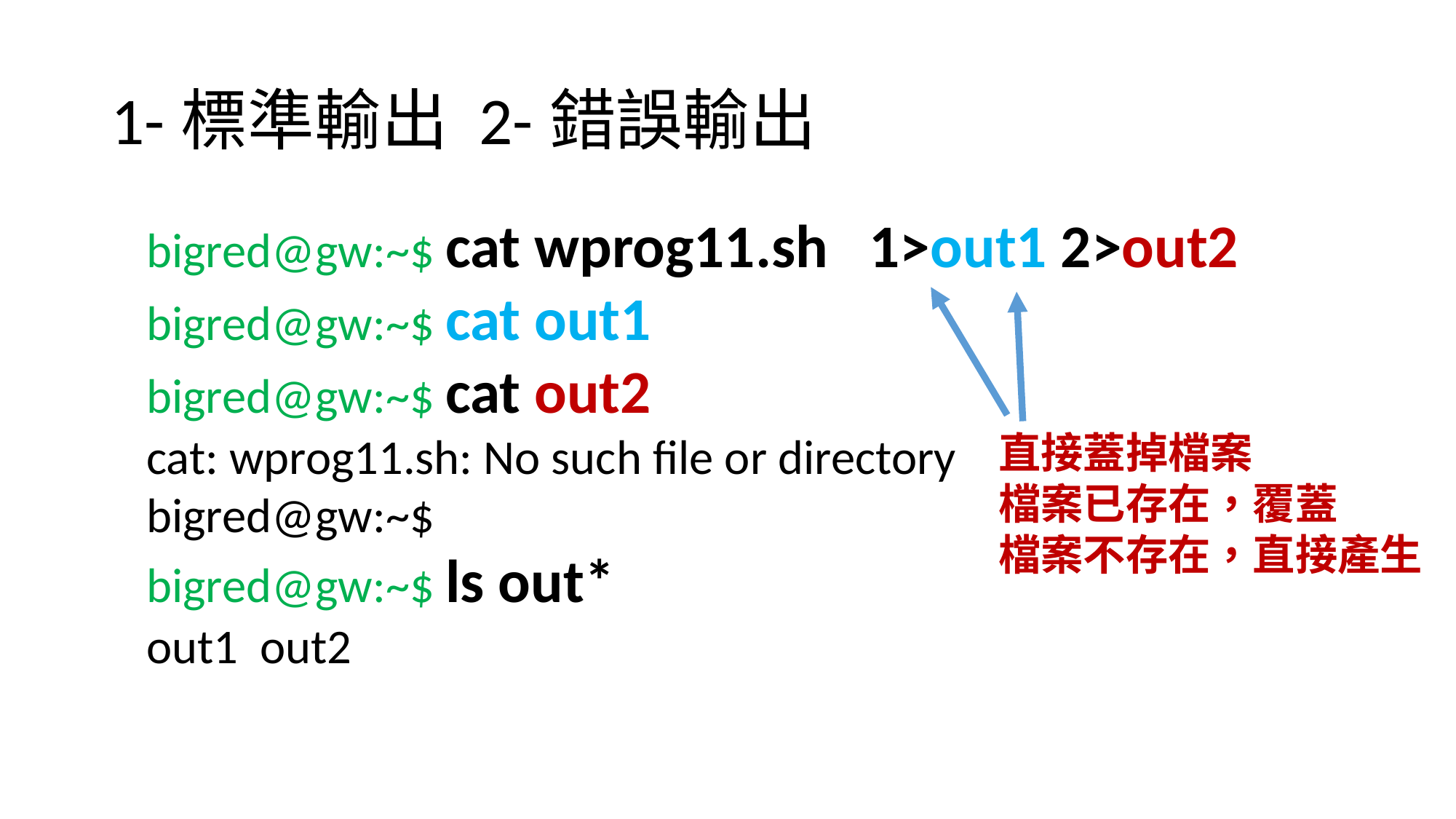

# 1-標準輸出 2-錯誤輸出
bigred@gw:~$ cat wprog11.sh   1>out1 2>out2
bigred@gw:~$ cat out1
bigred@gw:~$ cat out2
cat: wprog11.sh: No such file or directory
bigred@gw:~$
bigred@gw:~$ ls out*
out1  out2
直接蓋掉檔案
檔案已存在，覆蓋
檔案不存在，直接產生